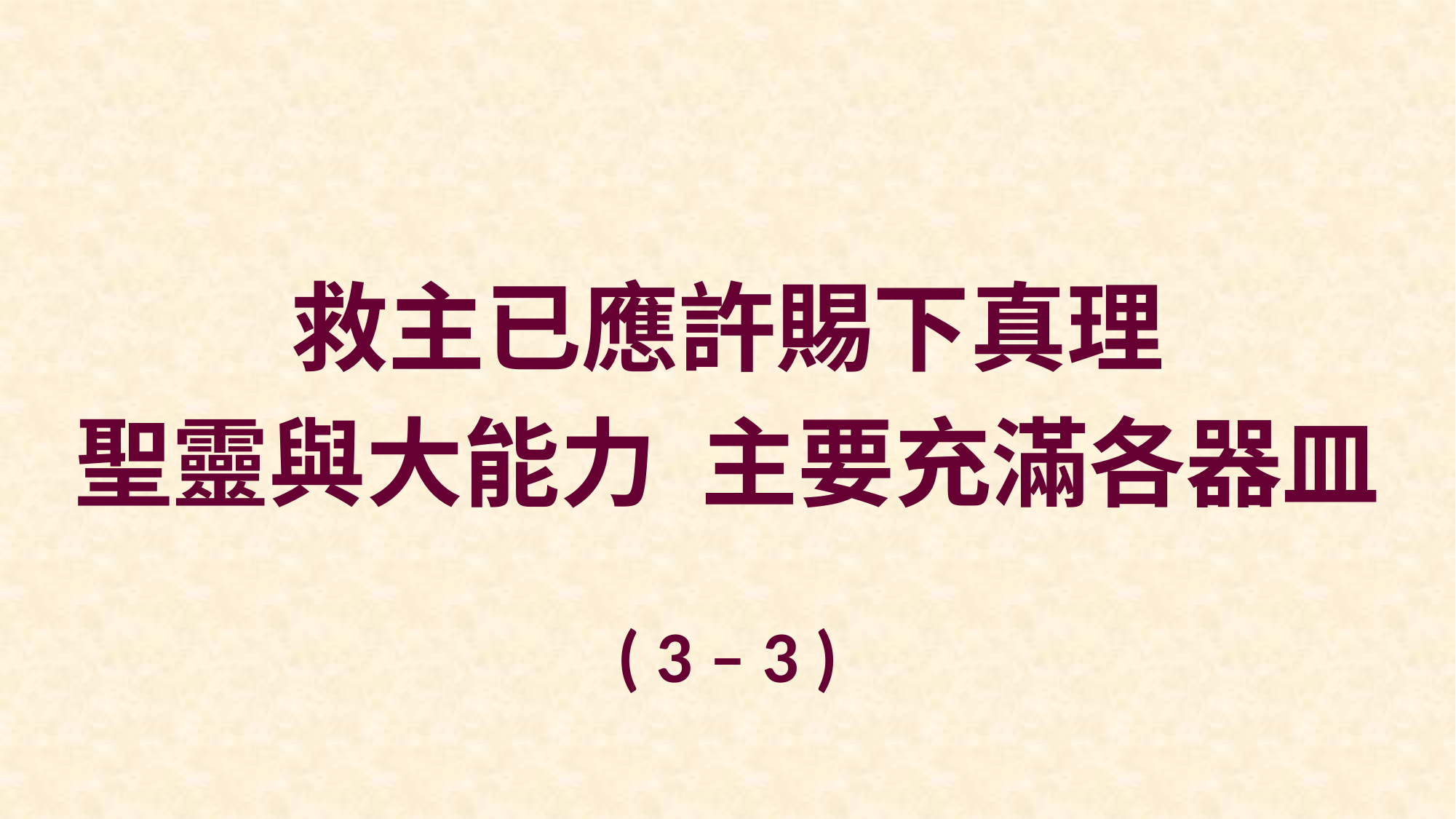

救主已應許賜下真理
聖靈與大能力  主要充滿各器皿
( 3 – 3 )